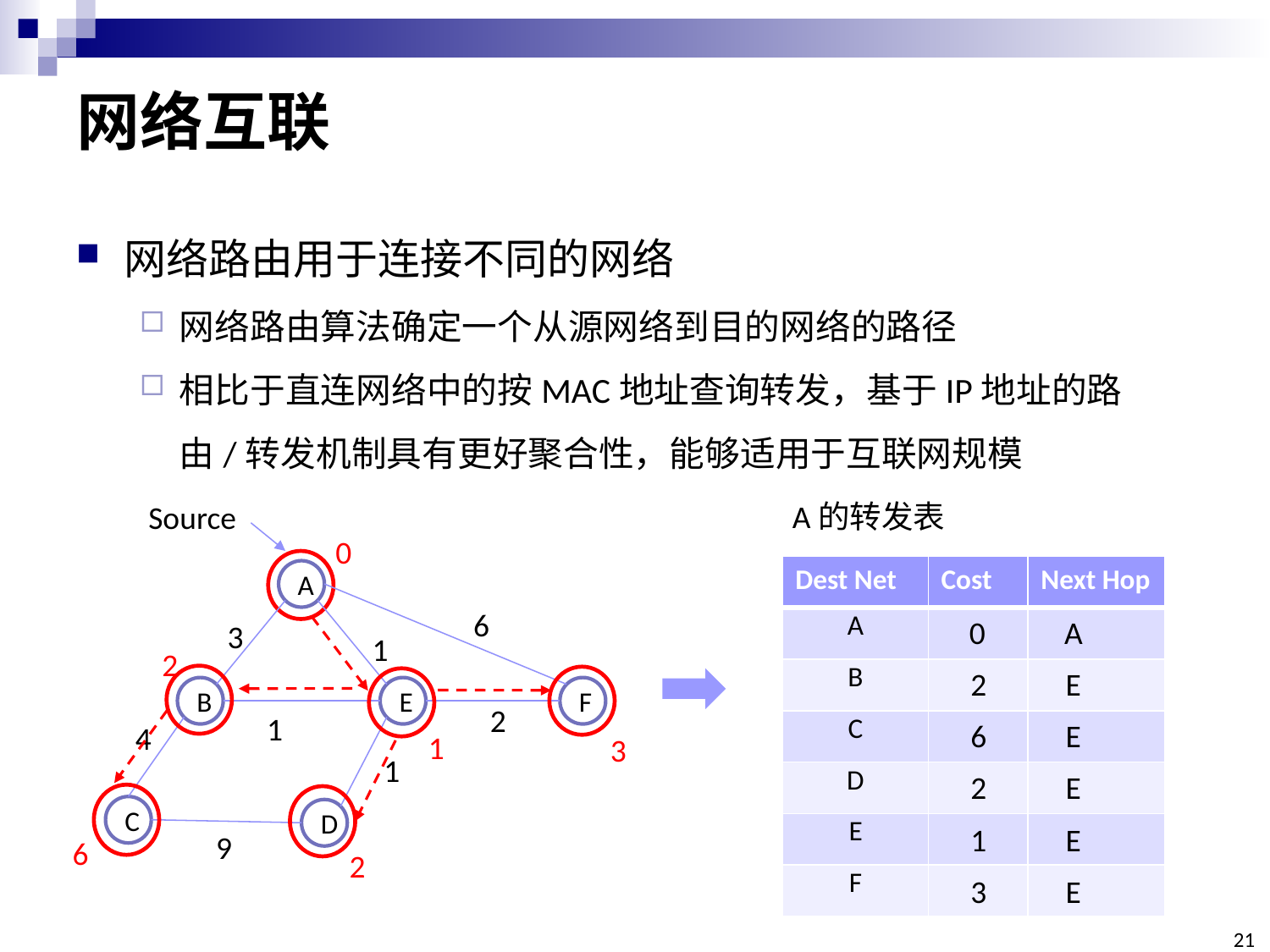

# 网络互联
网络路由用于连接不同的网络
网络路由算法确定一个从源网络到目的网络的路径
相比于直连网络中的按MAC地址查询转发，基于IP地址的路由/转发机制具有更好聚合性，能够适用于互联网规模
A的转发表
Source
A
6
3
1
B
E
F
2
1
4
1
C
D
9
0

2

1
3

6
2
| Dest Net | Cost | Next Hop |
| --- | --- | --- |
| A |  |  |
| B |  |  |
| C |  |  |
| D |  |  |
| E |  |  |
| F |  |  |
0           A
2           E

6           E
2           E
1           E
3           E
21